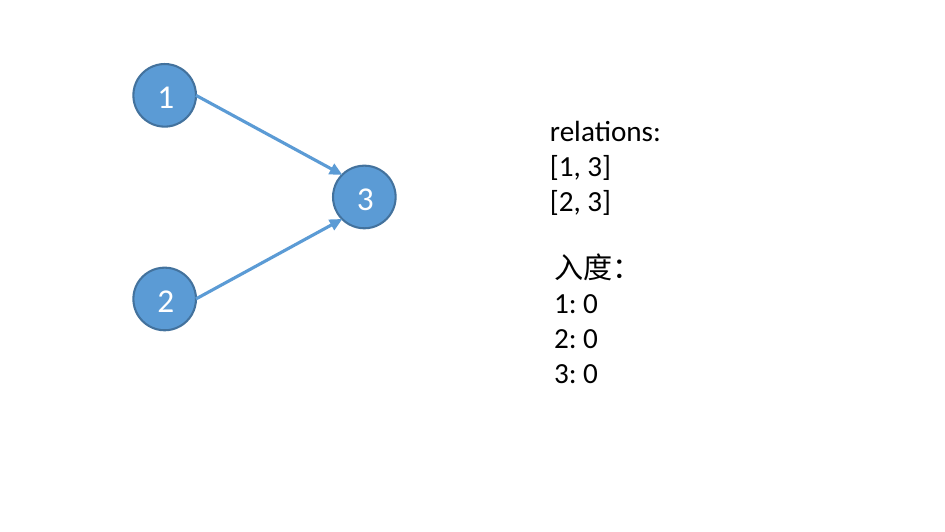

1
relations:
[1, 3]
[2, 3]
3
入度：
1: 0
2: 0
3: 0
2